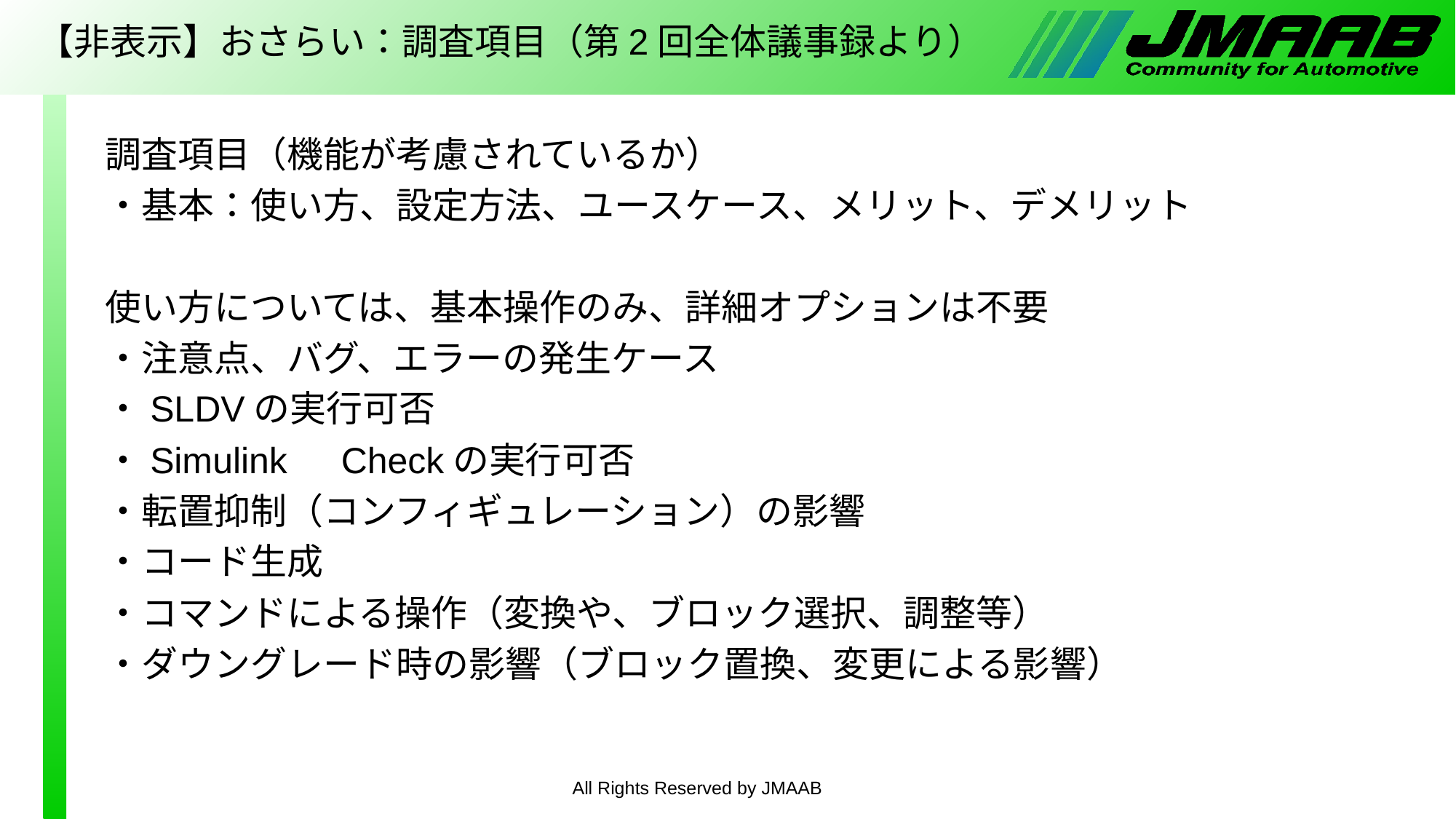

# 【非表示】おさらい：調査項目（第2回全体議事録より）
調査項目（機能が考慮されているか）
・基本：使い方、設定方法、ユースケース、メリット、デメリット

使い方については、基本操作のみ、詳細オプションは不要
・注意点、バグ、エラーの発生ケース
・SLDVの実行可否
・Simulink　Checkの実行可否
・転置抑制（コンフィギュレーション）の影響
・コード生成
・コマンドによる操作（変換や、ブロック選択、調整等）
・ダウングレード時の影響（ブロック置換、変更による影響）